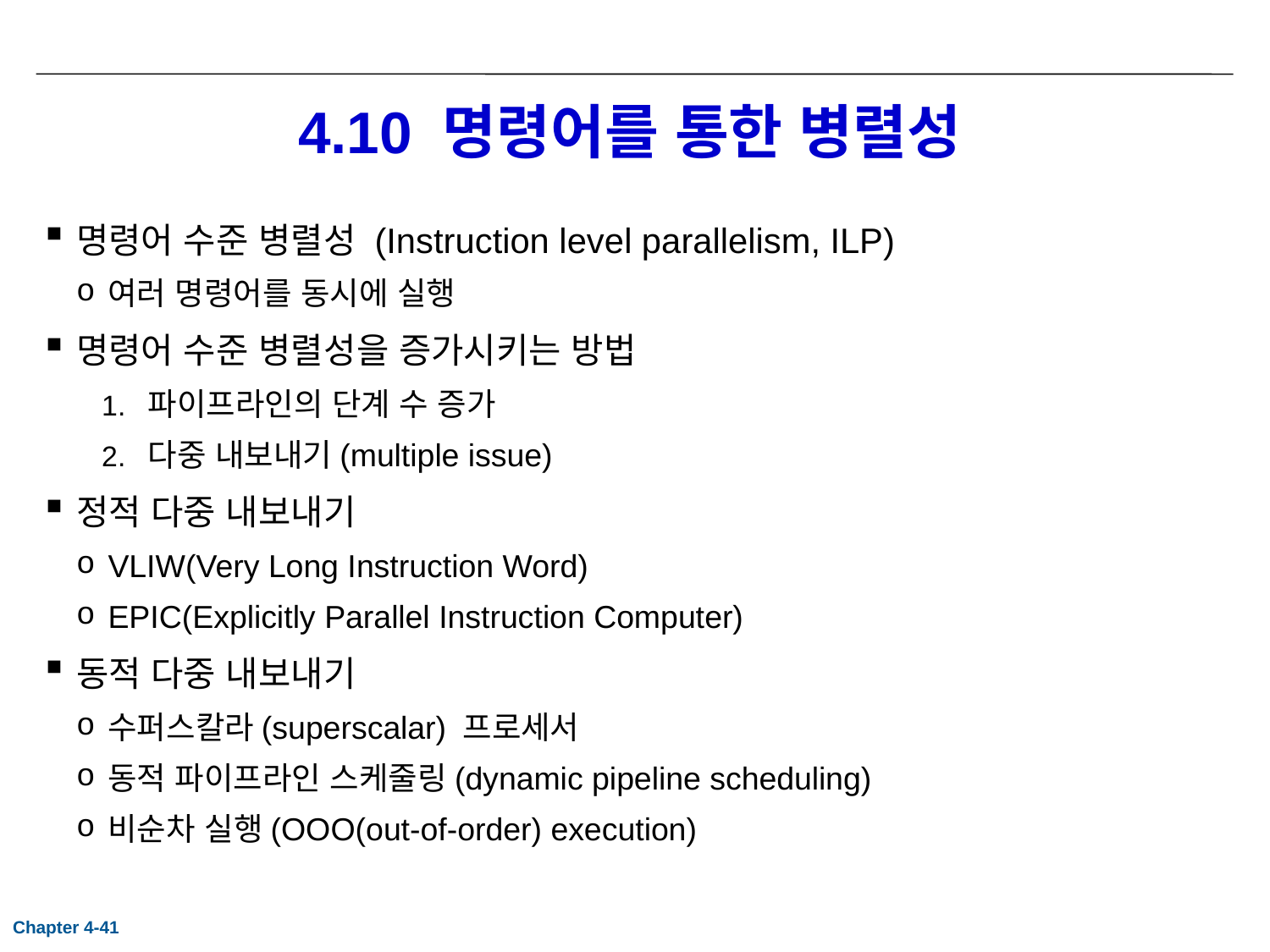

# 4.10 명령어를 통한 병렬성
명령어 수준 병렬성 (Instruction level parallelism, ILP)
여러 명령어를 동시에 실행
명령어 수준 병렬성을 증가시키는 방법
파이프라인의 단계 수 증가
다중 내보내기(multiple issue)
정적 다중 내보내기
VLIW(Very Long Instruction Word)
EPIC(Explicitly Parallel Instruction Computer)
동적 다중 내보내기
수퍼스칼라(superscalar) 프로세서
동적 파이프라인 스케줄링(dynamic pipeline scheduling)
비순차 실행(OOO(out-of-order) execution)
Chapter 4-41